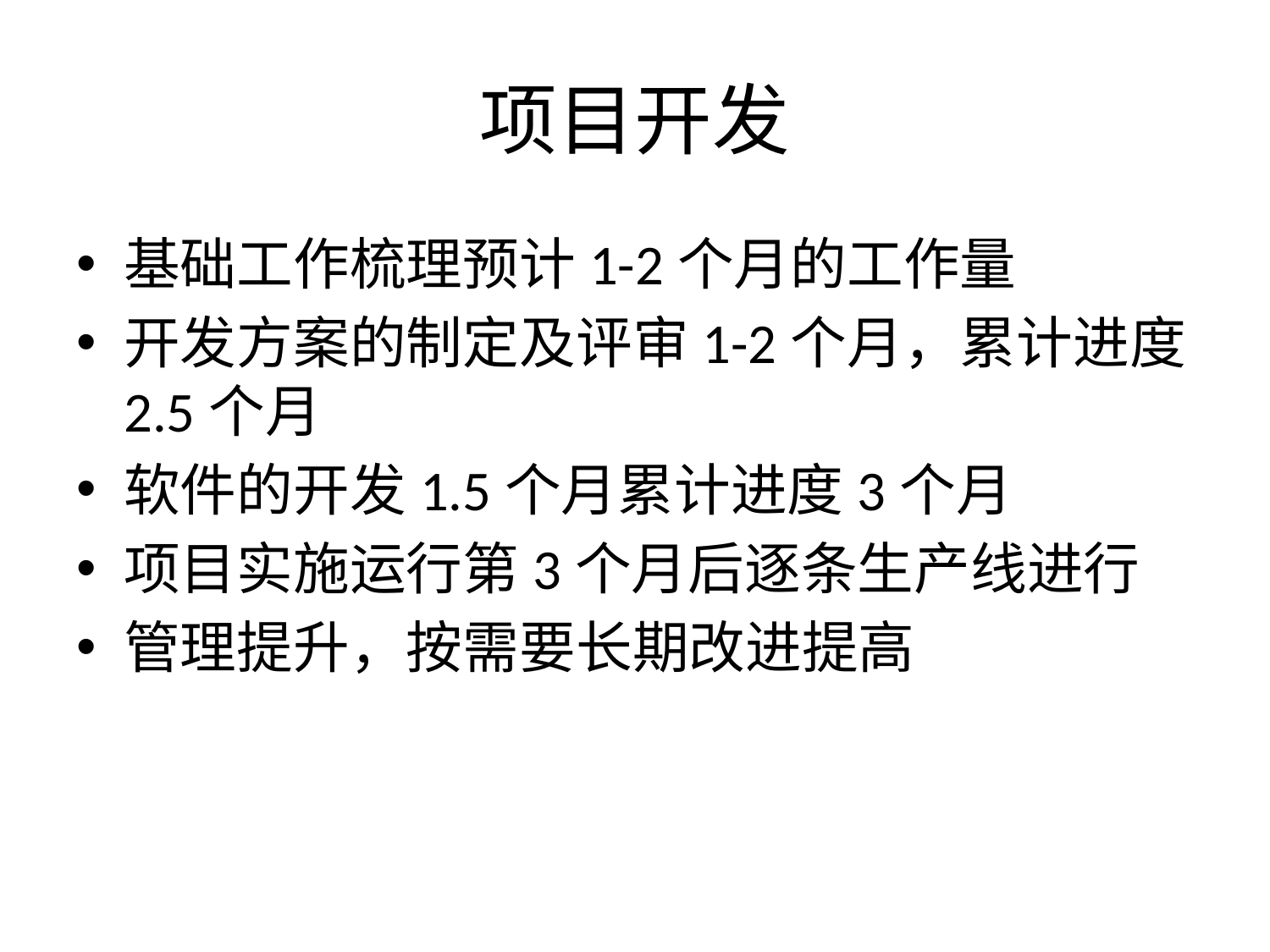

# 项目开发
基础工作梳理预计1-2个月的工作量
开发方案的制定及评审1-2个月，累计进度2.5个月
软件的开发1.5个月累计进度3个月
项目实施运行第3个月后逐条生产线进行
管理提升，按需要长期改进提高